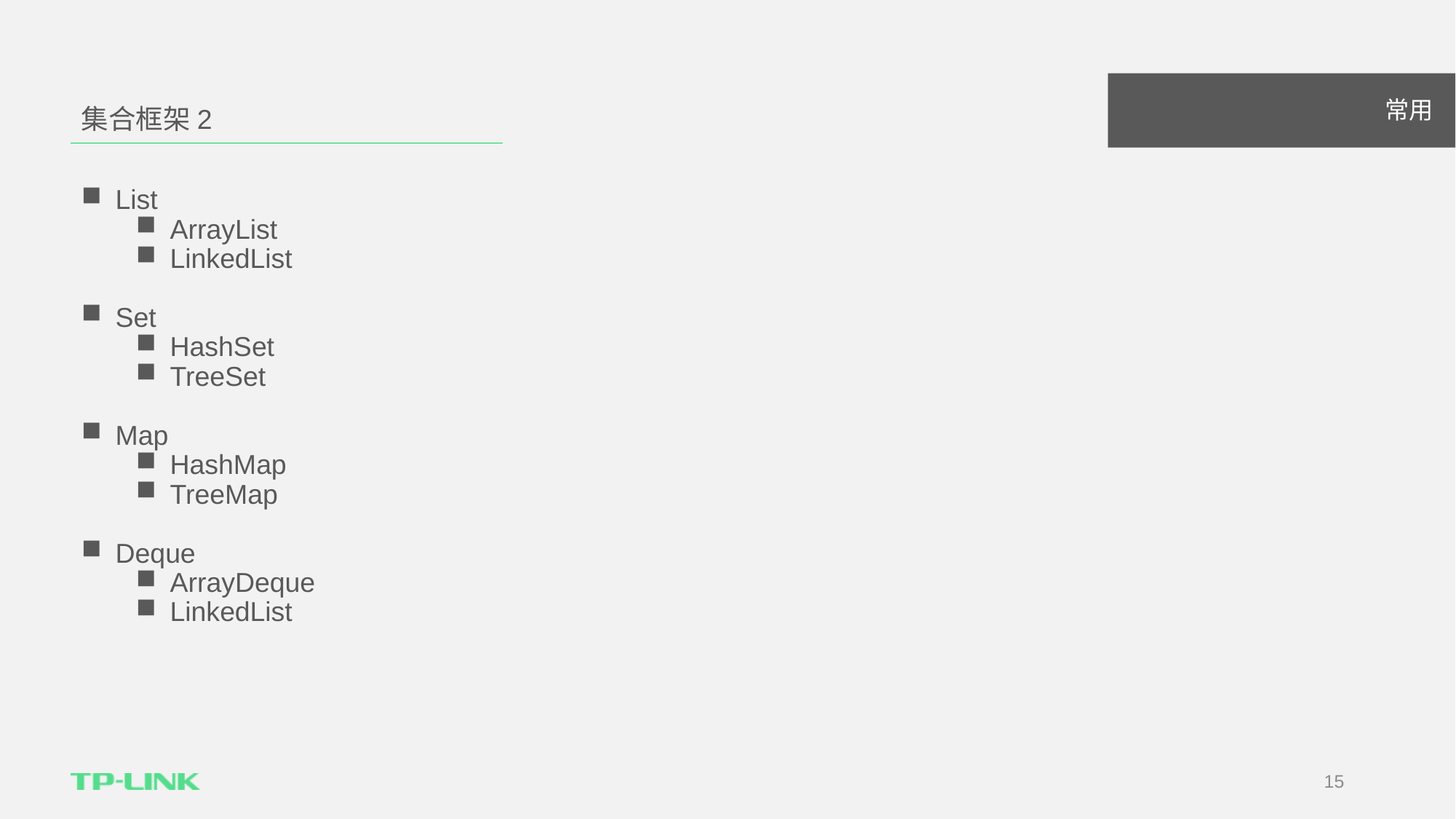

常用

# 集合框架2
List
ArrayList
LinkedList

Set
HashSet
TreeSet

Map
HashMap
TreeMap

Deque
ArrayDeque
LinkedList

15